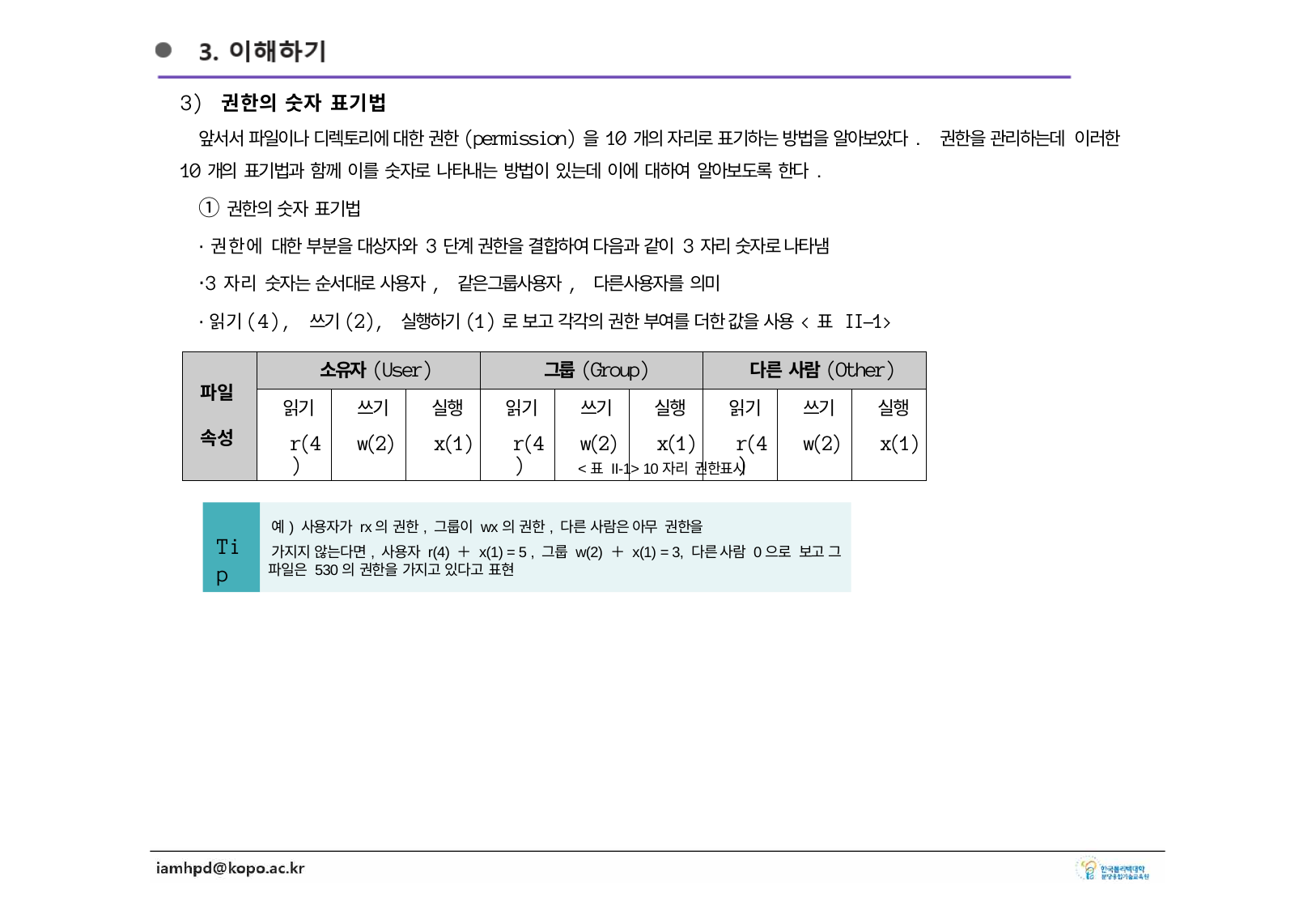

3) 권한의 숫자 표기법
앞서서 파일이나 디렉토리에 대한 권한(permission)을 10개의 자리로 표기하는 방법을 알아보았다. 권한을 관리하는데 이러한
10개의 표기법과 함께 이를 숫자로 나타내는 방법이 있는데 이에 대하여 알아보도록 한다.
① 권한의 숫자 표기법
∙권한에 대한 부분을 대상자와 3단계 권한을 결합하여 다음과 같이 3자리 숫자로 나타냄
∙3자리 숫자는 순서대로 사용자, 같은그룹사용자, 다른사용자를 의미
∙읽기(4), 쓰기(2), 실행하기(1)로 보고 각각의 권한 부여를 더한 값을 사용<표 II-1>
| 파일 속성 | 소유자(User) |  |  | 그룹(Group) |  |  | 다른 사람(Other) |  |  |
| --- | --- | --- | --- | --- | --- | --- | --- | --- | --- |
|  | 읽기 r(4) | 쓰기 w(2) | 실행 x(1) | 읽기 r(4) | 쓰기 w(2) | 실행 x(1) | 읽기 r(4) | 쓰기 w(2) | 실행 x(1) |
<표 II-1> 10자리 권한표시

예) 사용자가 rx의 권한, 그룹이 wx의 권한, 다른 사람은 아무 권한을
가지지 않는다면, 사용자 r(4) ＋ x(1) = 5 , 그룹 w(2) ＋ x(1) = 3, 다른 사람 0으로  보고 그 파일은 530의 권한을 가지고 있다고 표현
Tip